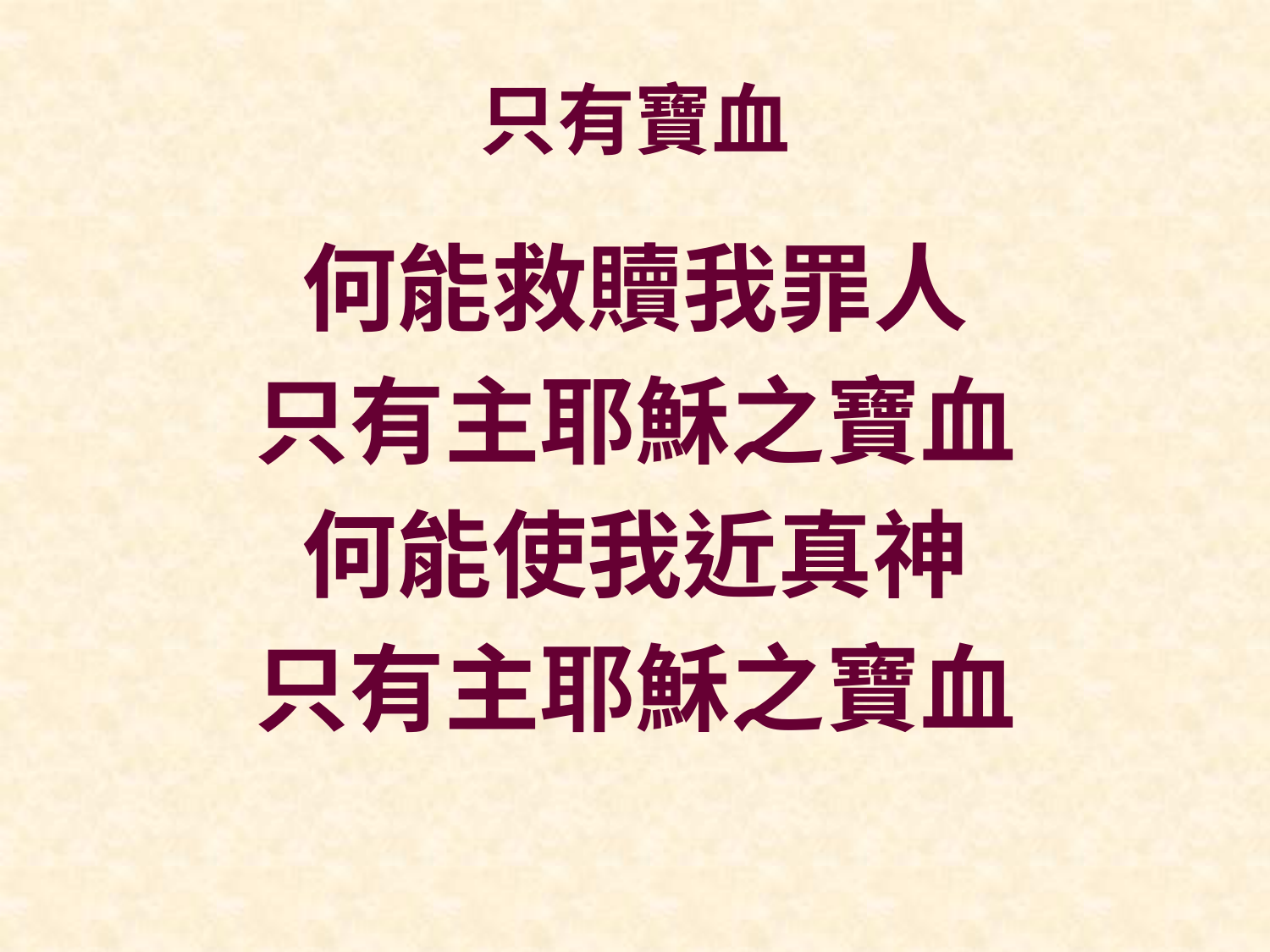

# 只有寶血
何能救贖我罪人
只有主耶穌之寶血
何能使我近真神
只有主耶穌之寶血